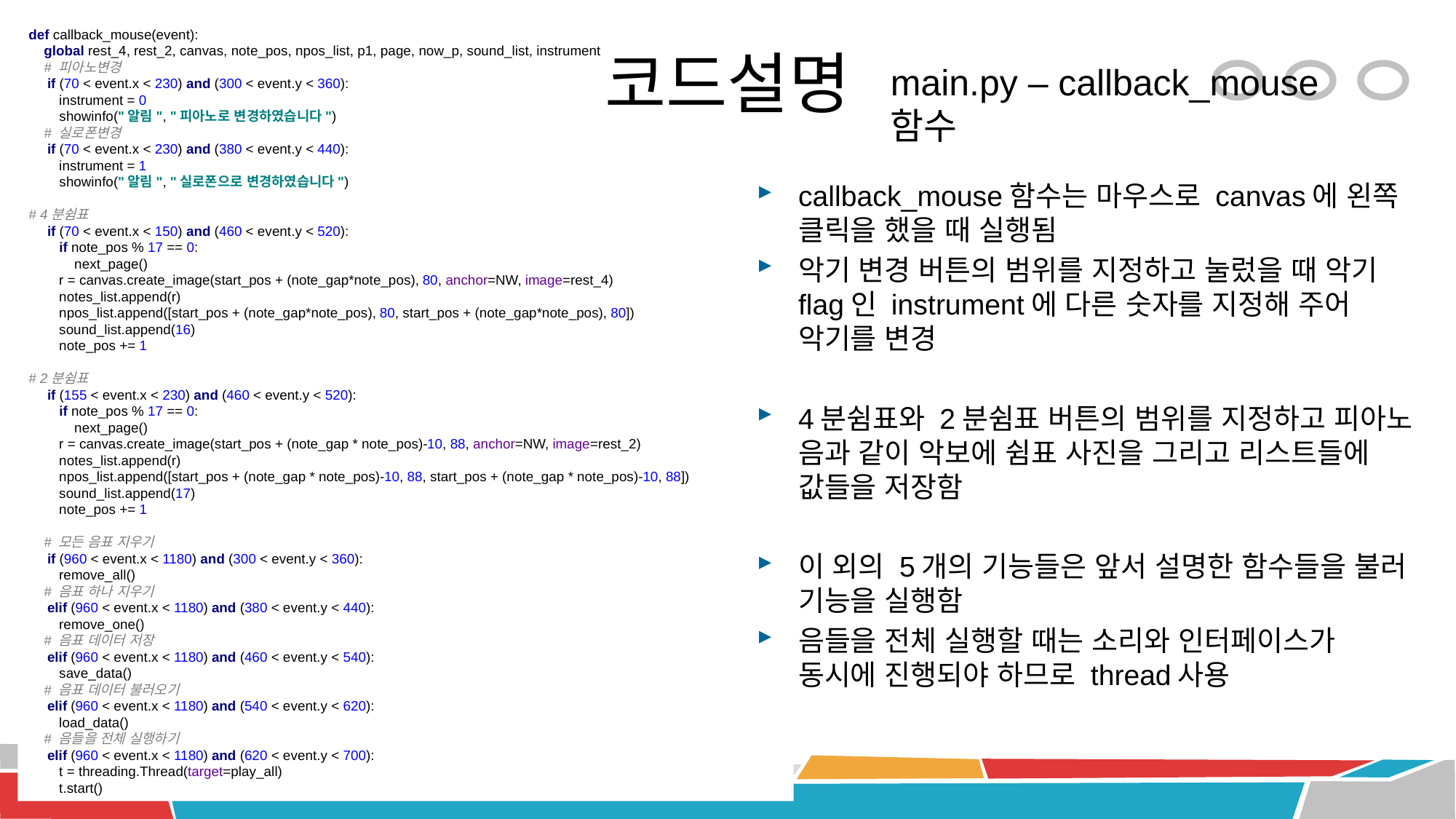

# 코드설명
def callback_mouse(event):
    global rest_4, rest_2, canvas, note_pos, npos_list, p1, page, now_p, sound_list, instrument
    # 피아노변경
    if (70 < event.x < 230) and (300 < event.y < 360):
        instrument = 0
        showinfo("알림", "피아노로 변경하였습니다")
    # 실로폰변경
    if (70 < event.x < 230) and (380 < event.y < 440):
        instrument = 1
        showinfo("알림", "실로폰으로 변경하였습니다")
# 4분쉼표 if (70 < event.x < 150) and (460 < event.y < 520): if note_pos % 17 == 0: next_page() r = canvas.create_image(start_pos + (note_gap*note_pos), 80, anchor=NW, image=rest_4) notes_list.append(r) npos_list.append([start_pos + (note_gap*note_pos), 80, start_pos + (note_gap*note_pos), 80]) sound_list.append(16) note_pos += 1
# 2분쉼표 if (155 < event.x < 230) and (460 < event.y < 520): if note_pos % 17 == 0: next_page() r = canvas.create_image(start_pos + (note_gap * note_pos)-10, 88, anchor=NW, image=rest_2) notes_list.append(r) npos_list.append([start_pos + (note_gap * note_pos)-10, 88, start_pos + (note_gap * note_pos)-10, 88]) sound_list.append(17) note_pos += 1
    # 모든 음표 지우기
    if (960 < event.x < 1180) and (300 < event.y < 360):
        remove_all()
    # 음표 하나 지우기
    elif (960 < event.x < 1180) and (380 < event.y < 440):
        remove_one()
    # 음표 데이터 저장
    elif (960 < event.x < 1180) and (460 < event.y < 540):
        save_data()
    # 음표 데이터 불러오기
    elif (960 < event.x < 1180) and (540 < event.y < 620):
        load_data()
    # 음들을 전체 실행하기
    elif (960 < event.x < 1180) and (620 < event.y < 700):
        t = threading.Thread(target=play_all)
        t.start()
main.py – callback_mouse함수
callback_mouse함수는 마우스로 canvas에 왼쪽 클릭을 했을 때 실행됨
악기 변경 버튼의 범위를 지정하고 눌렀을 때 악기 flag인 instrument에 다른 숫자를 지정해 주어 악기를 변경

4분쉼표와 2분쉼표 버튼의 범위를 지정하고 피아노 음과 같이 악보에 쉼표 사진을 그리고 리스트들에 값들을 저장함

이 외의 5개의 기능들은 앞서 설명한 함수들을 불러 기능을 실행함
음들을 전체 실행할 때는 소리와 인터페이스가 동시에 진행되야 하므로 thread사용